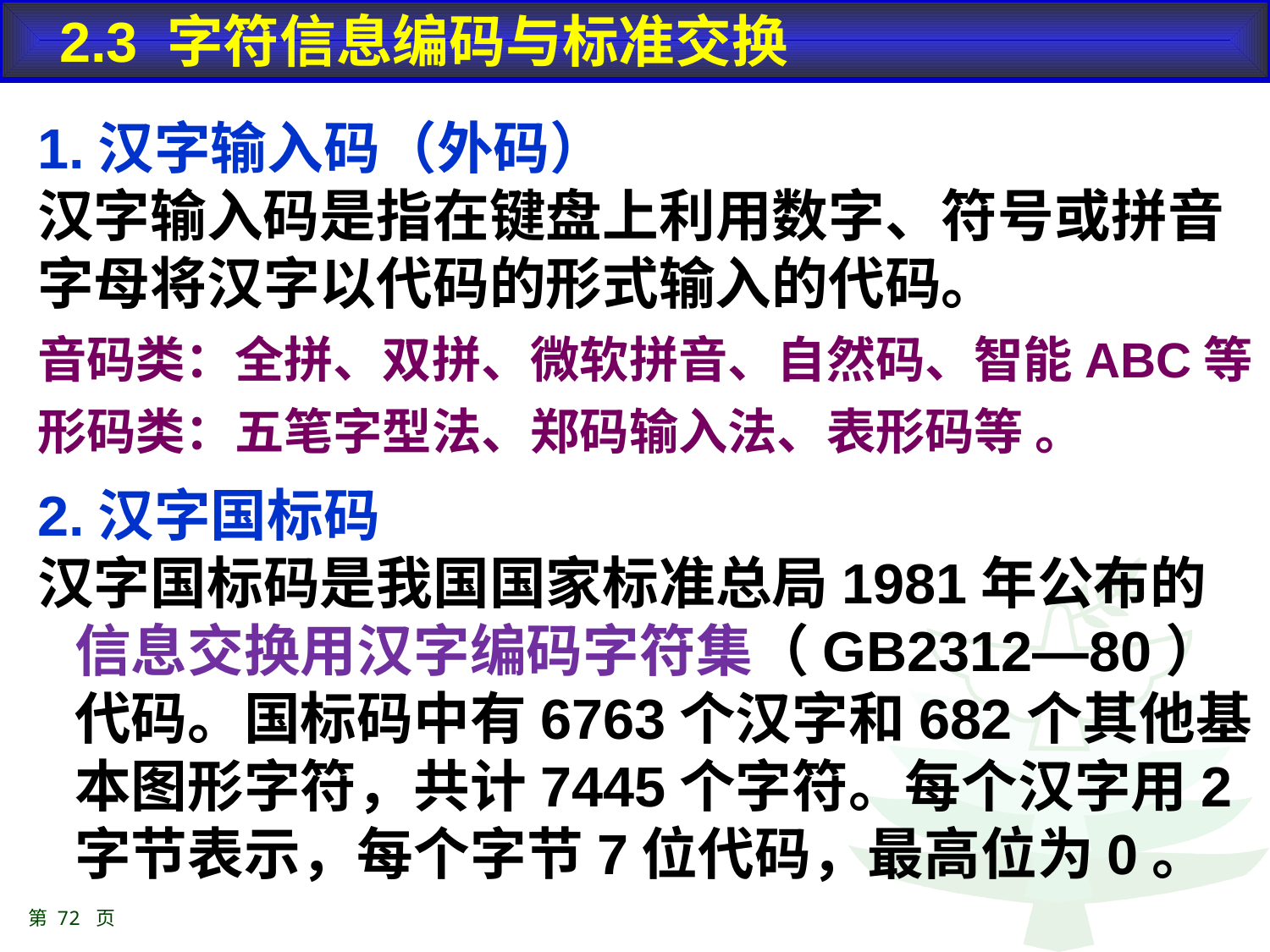

2.3 字符信息编码与标准交换
1.汉字输入码（外码）
汉字输入码是指在键盘上利用数字、符号或拼音字母将汉字以代码的形式输入的代码。
音码类：全拼、双拼、微软拼音、自然码、智能ABC等
形码类：五笔字型法、郑码输入法、表形码等 。
2.汉字国标码
汉字国标码是我国国家标准总局1981年公布的信息交换用汉字编码字符集（GB2312―80）代码。国标码中有6763个汉字和682个其他基本图形字符，共计7445个字符。每个汉字用2字节表示，每个字节7位代码，最高位为0。